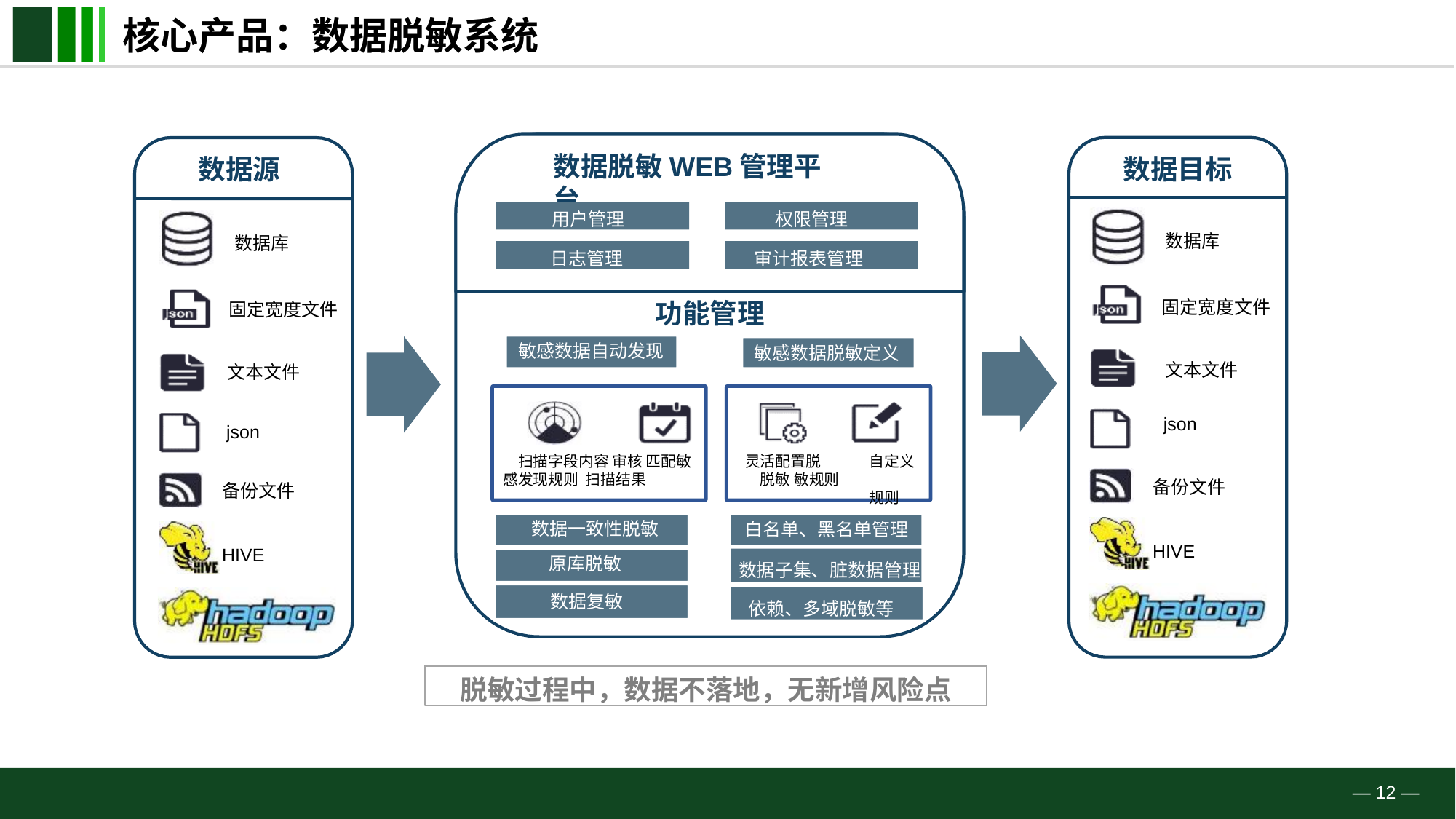

# 核心产品：数据脱敏系统

数据脱敏WEB管理平台
数据源
数据目标

用户管理
权限管理

数据库
数据库
日志管理
审计报表管理

固定宽度文件
功能管理
固定宽度文件

敏感数据自动发现
敏感数据脱敏定义

文本文件
文本文件

json

json
扫描字段内容	审核 匹配敏感发现规则 扫描结果
灵活配置脱	自定义脱敏 敏规则		规则

备份文件
备份文件

数据一致性脱敏
白名单、黑名单管理
数据子集、脏数据管理 依赖、多域脱敏等

HIVE
HIVE

原库脱敏
数据复敏

脱敏过程中，数据不落地，无新增风险点
— 12 —